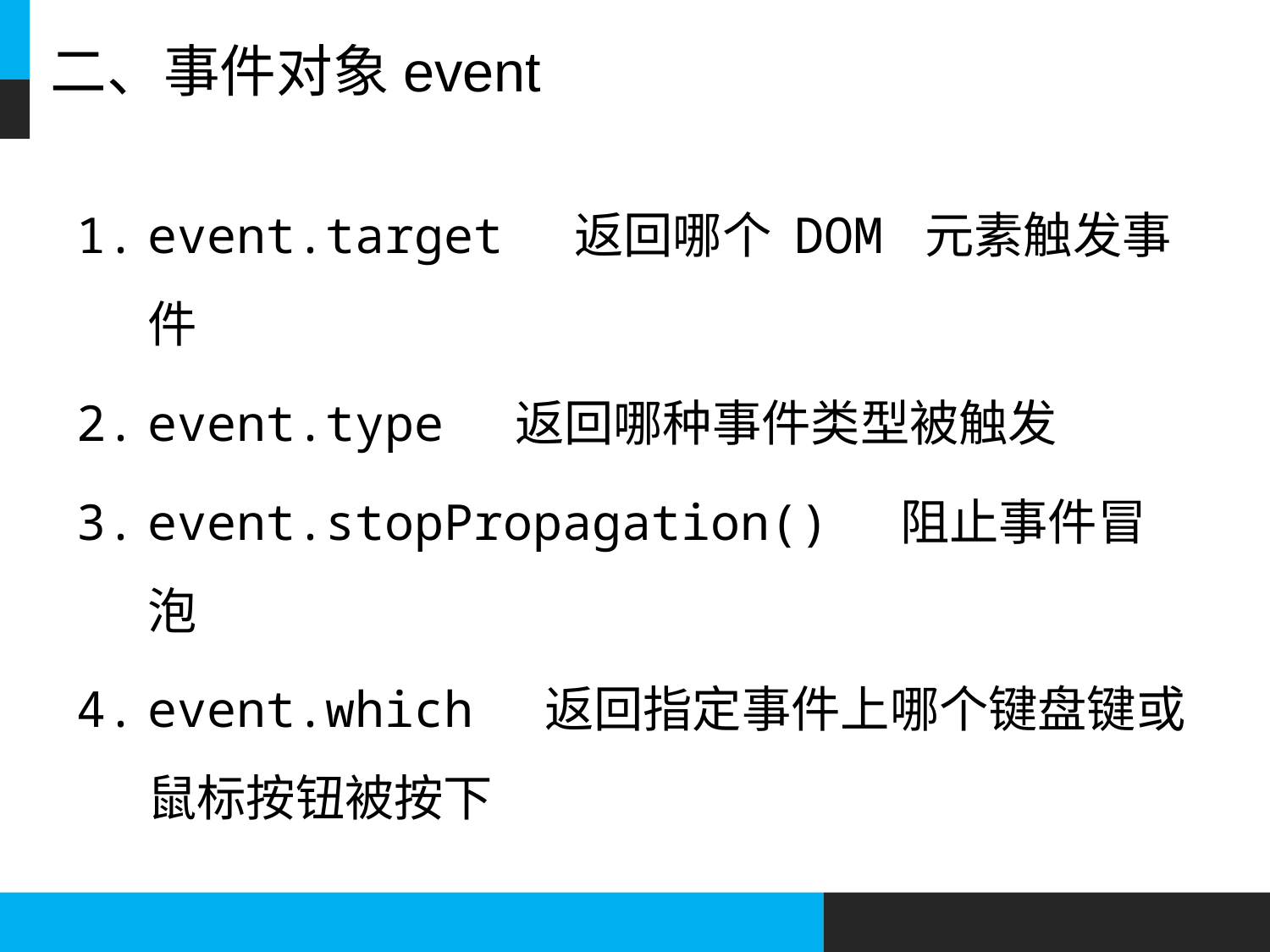

# 二、事件对象event
event.target  返回哪个 DOM 元素触发事件
event.type  返回哪种事件类型被触发
event.stopPropagation()  阻止事件冒泡
event.which  返回指定事件上哪个键盘键或鼠标按钮被按下